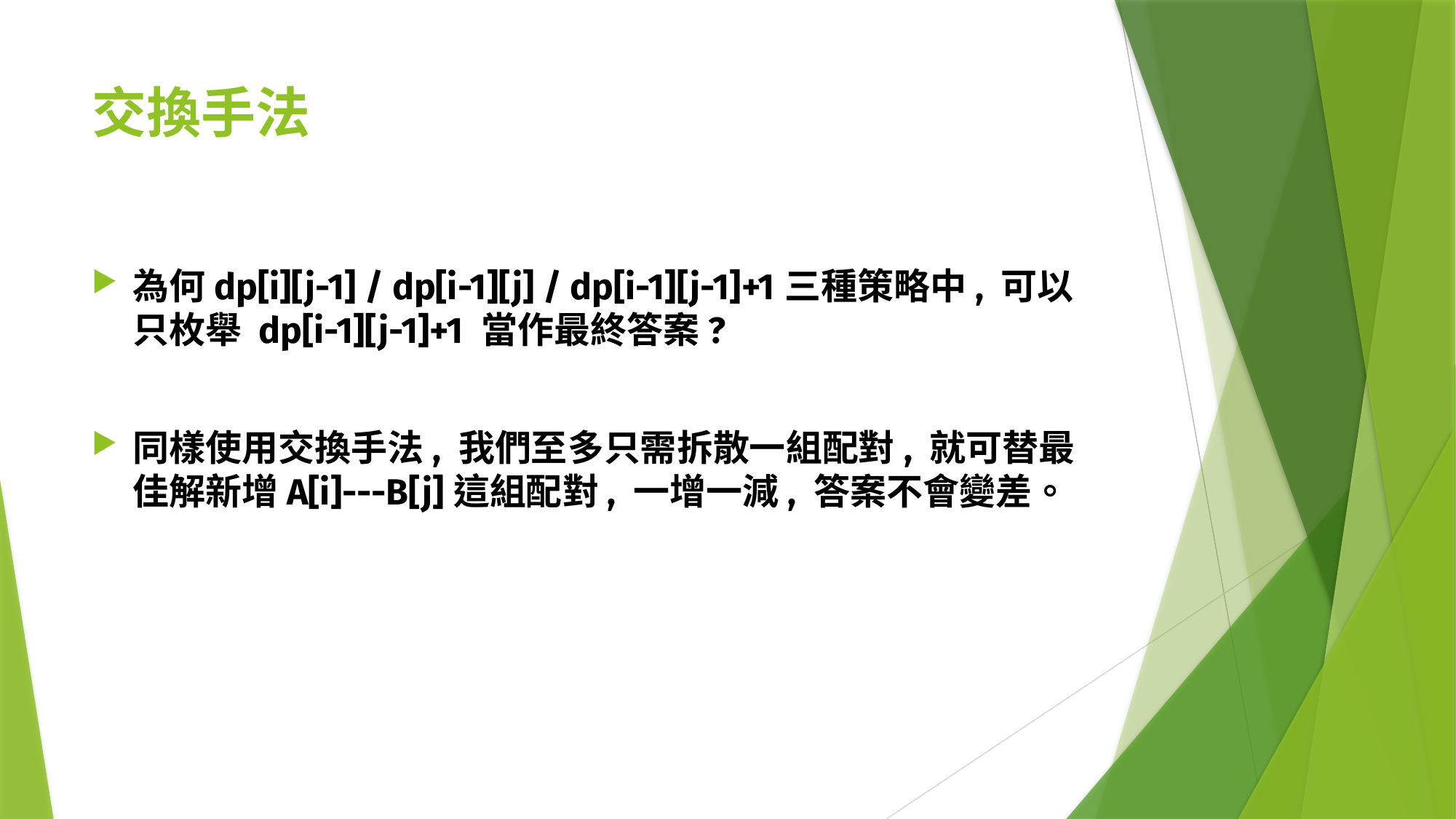

# 交換手法
為何dp[i][j-1] / dp[i-1][j] / dp[i-1][j-1]+1三種策略中, 可以只枚舉 dp[i-1][j-1]+1 當作最終答案?

同樣使用交換手法, 我們至多只需拆散一組配對, 就可替最佳解新增A[i]---B[j]這組配對, 一增一減, 答案不會變差。